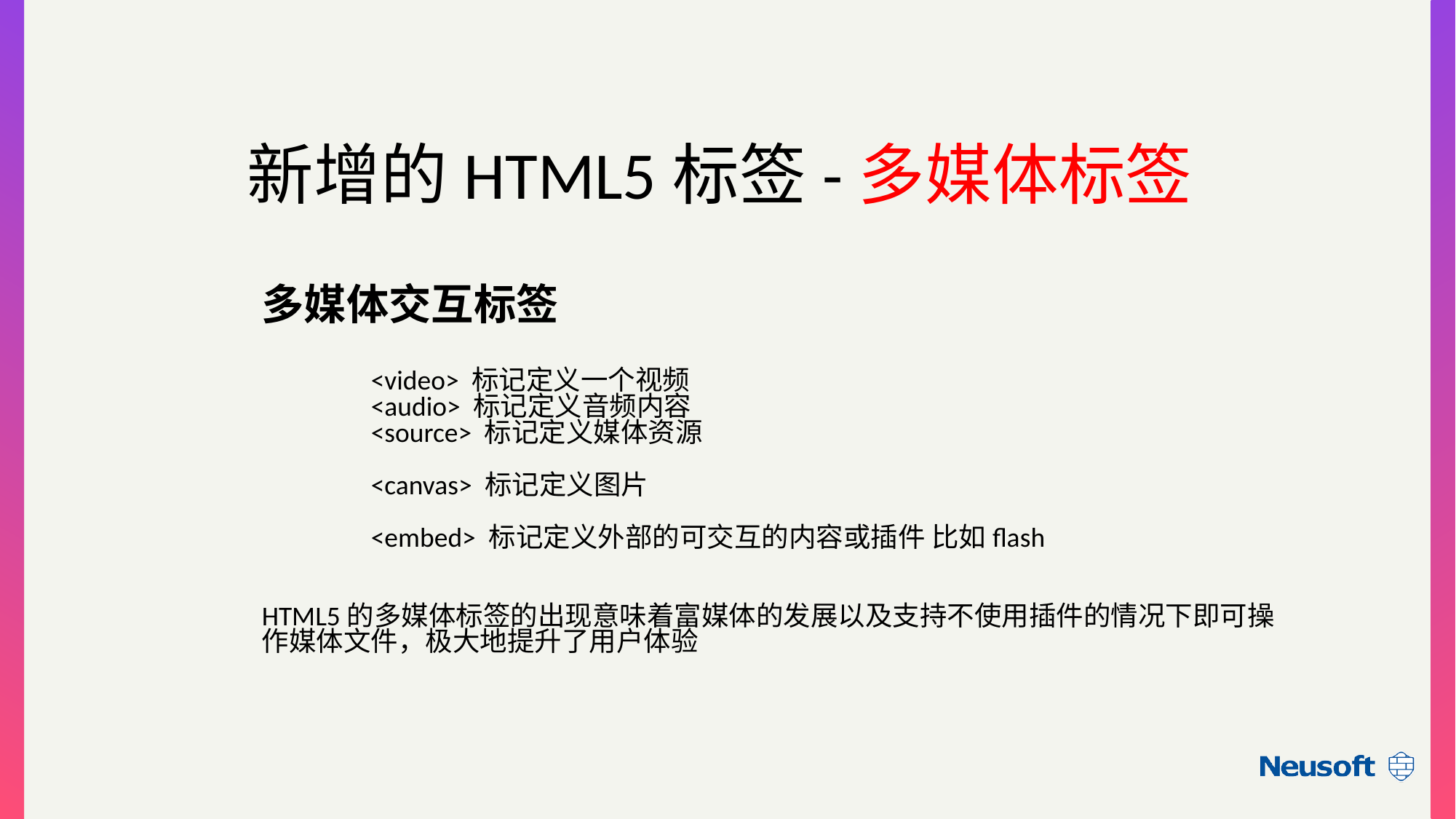

# 新增的HTML5标签-多媒体标签
多媒体交互标签

	<video> 标记定义一个视频
	<audio> 标记定义音频内容
 	<source> 标记定义媒体资源

	<canvas> 标记定义图片

	<embed> 标记定义外部的可交互的内容或插件 比如flash

HTML5的多媒体标签的出现意味着富媒体的发展以及支持不使用插件的情况下即可操作媒体文件，极大地提升了用户体验